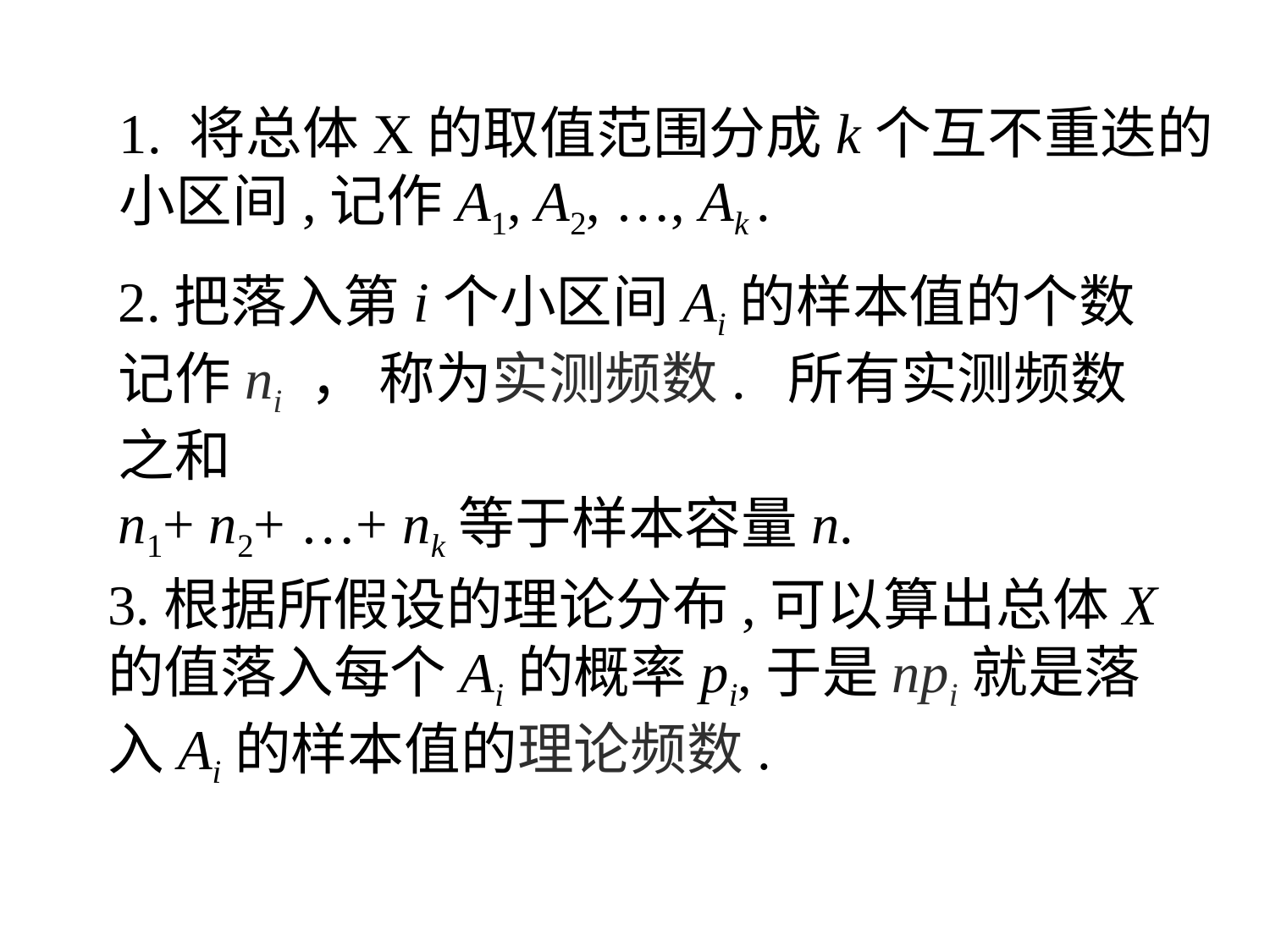

1. 将总体X的取值范围分成k个互不重迭的小区间,记作A1, A2, …, Ak .
2.把落入第i个小区间Ai的样本值的个数记作ni ， 称为实测频数.  所有实测频数之和
n1+ n2+ …+ nk等于样本容量n.
3.根据所假设的理论分布,可以算出总体X的值落入每个Ai的概率pi,于是npi就是落入Ai的样本值的理论频数.